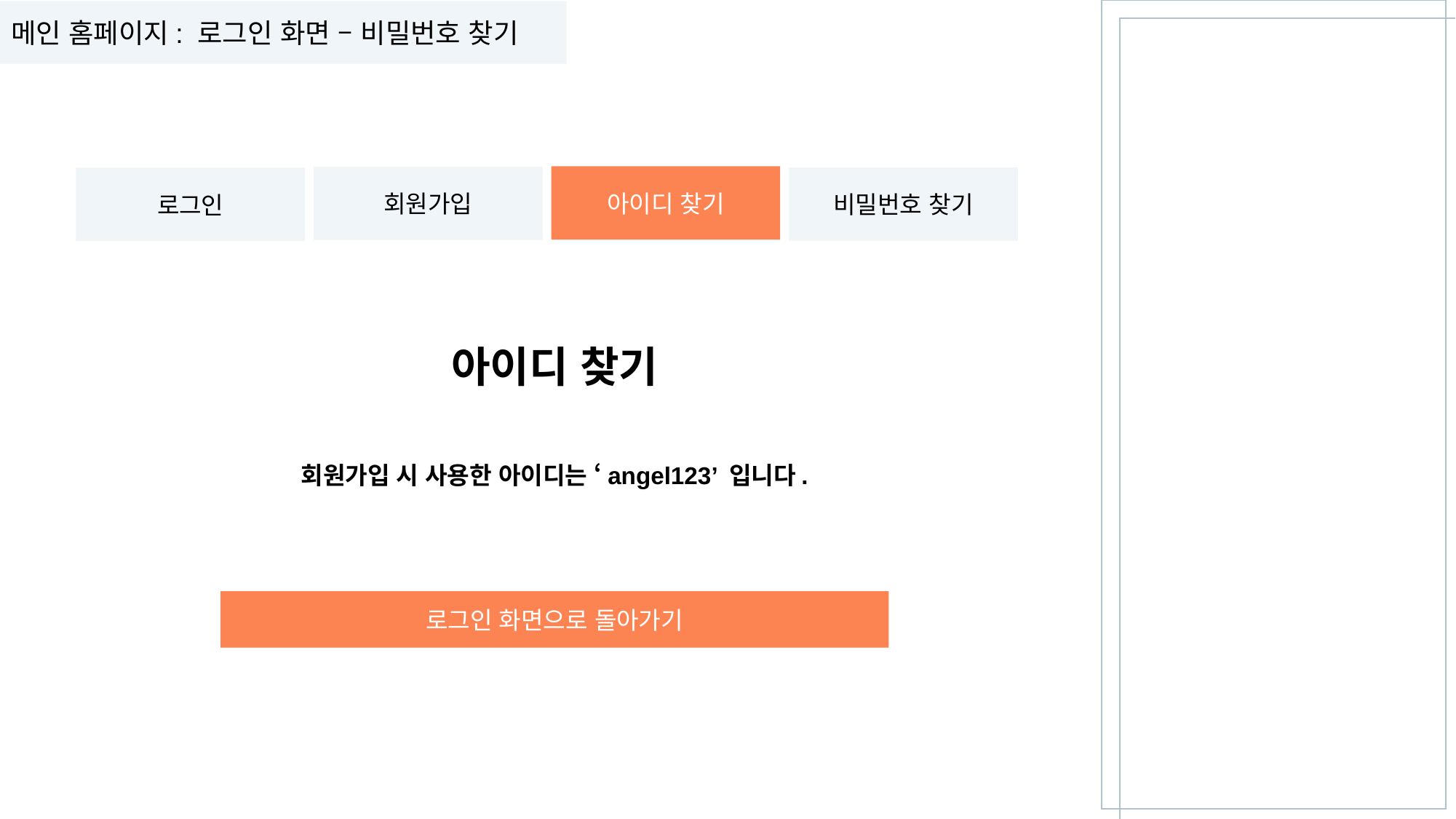

메인 홈페이지: 로그인 화면 – 비밀번호 찾기

아이디 찾기
회원가입
비밀번호 찾기
로그인
아이디 찾기
회원가입 시 사용한 아이디는 ‘angel123’ 입니다.
로그인 화면으로 돌아가기